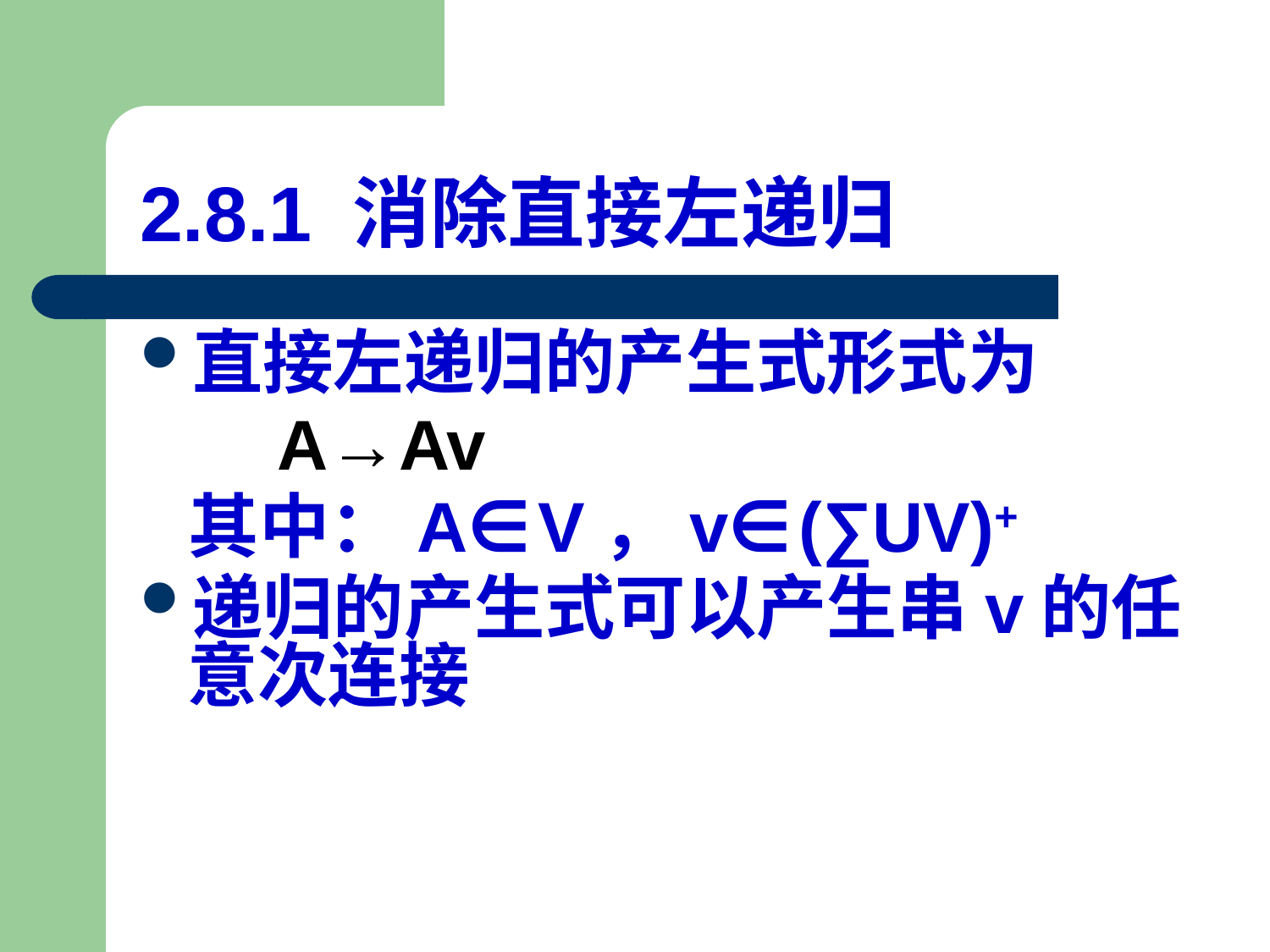

# 2.8.1 消除直接左递归
直接左递归的产生式形式为
       A→Av
  其中：A∈V，v∈(∑UV)+
递归的产生式可以产生串v的任意次连接